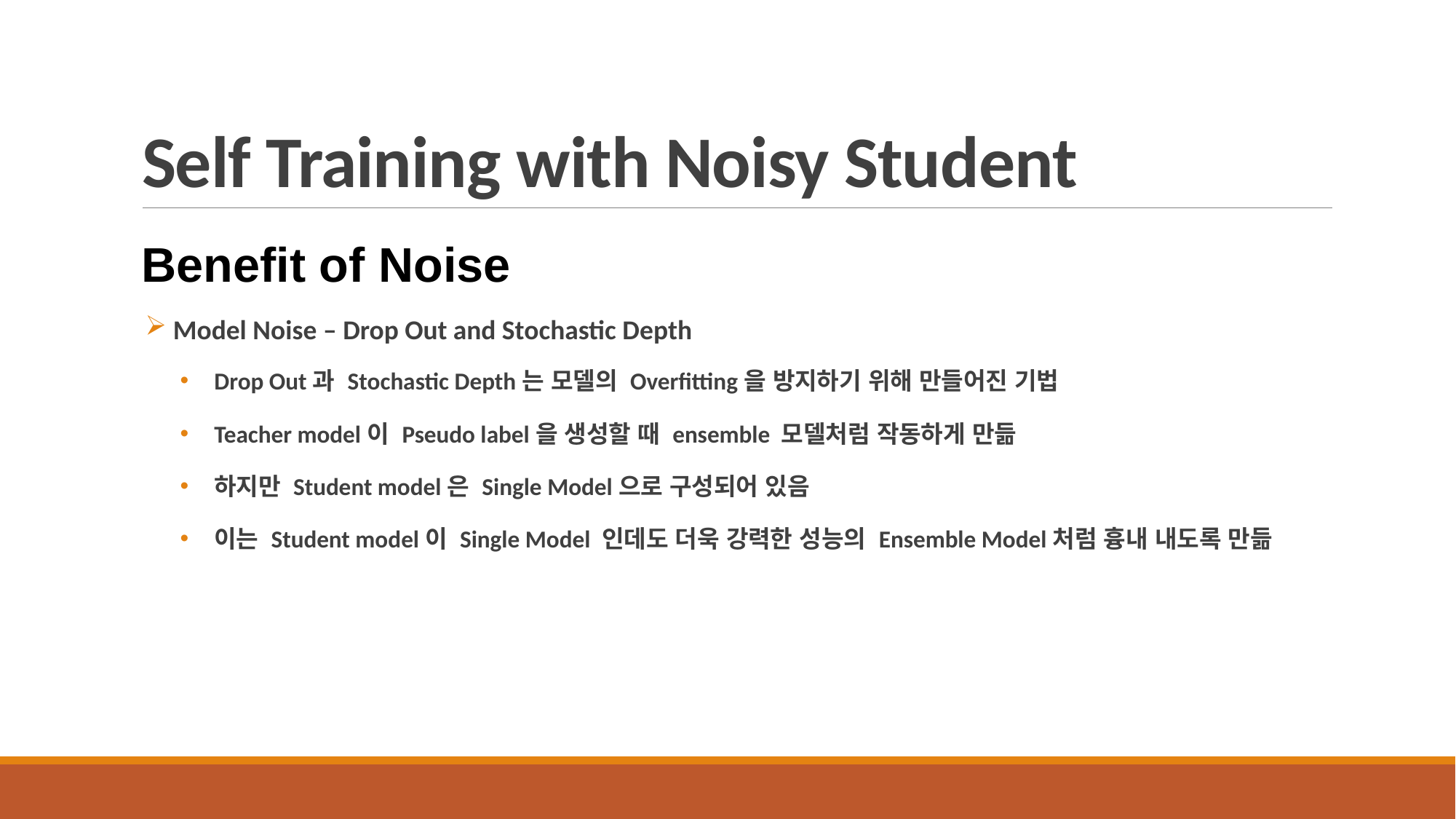

# Self Training with Noisy Student
Benefit of Noise
 Model Noise – Drop Out and Stochastic Depth
Drop Out과 Stochastic Depth는 모델의 Overfitting을 방지하기 위해 만들어진 기법
Teacher model이 Pseudo label을 생성할 때 ensemble 모델처럼 작동하게 만듦
하지만 Student model은 Single Model으로 구성되어 있음
이는 Student model이 Single Model 인데도 더욱 강력한 성능의 Ensemble Model처럼 흉내 내도록 만듦